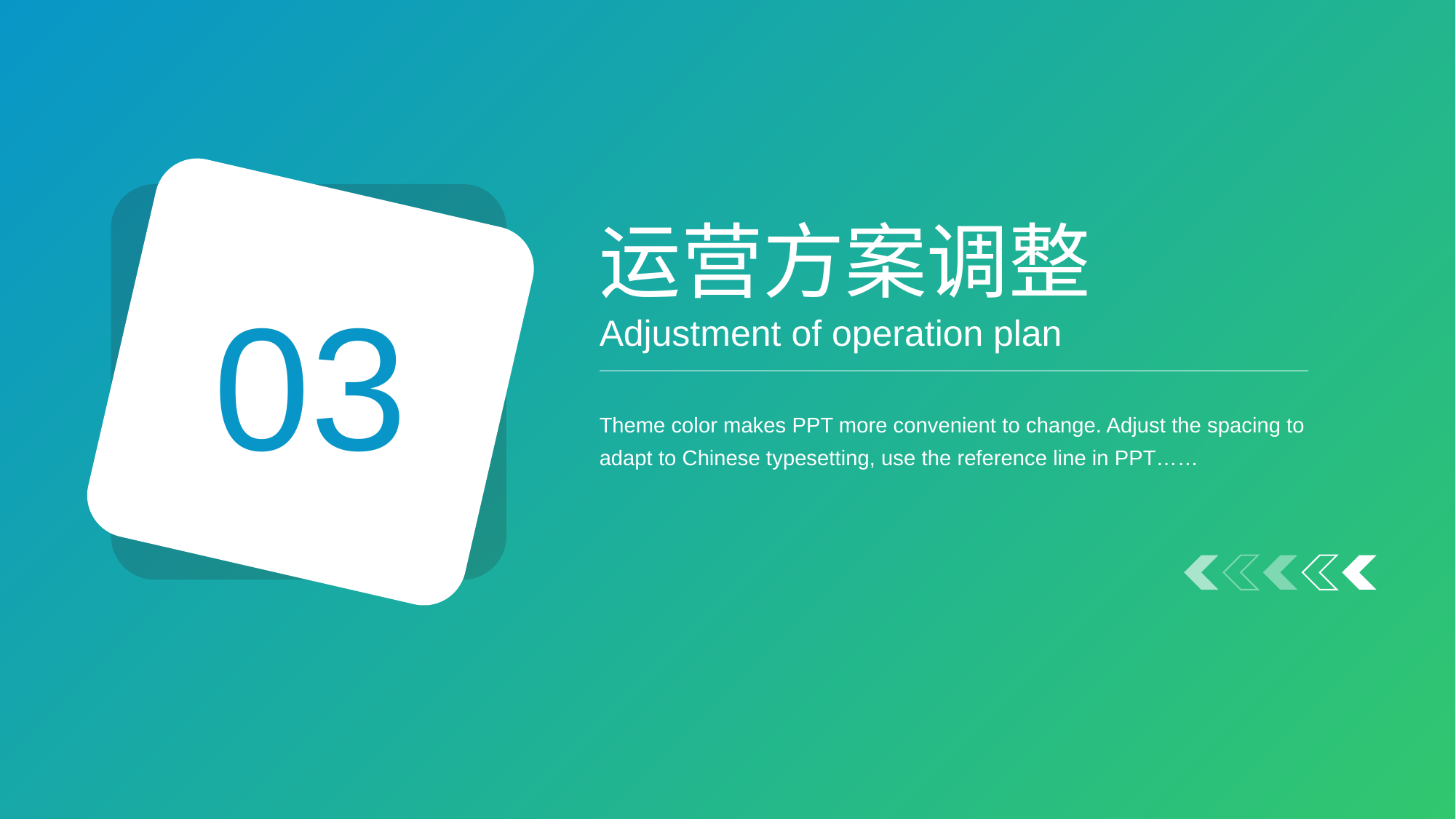

运营方案调整
03
Adjustment of operation plan
Theme color makes PPT more convenient to change. Adjust the spacing to adapt to Chinese typesetting, use the reference line in PPT……